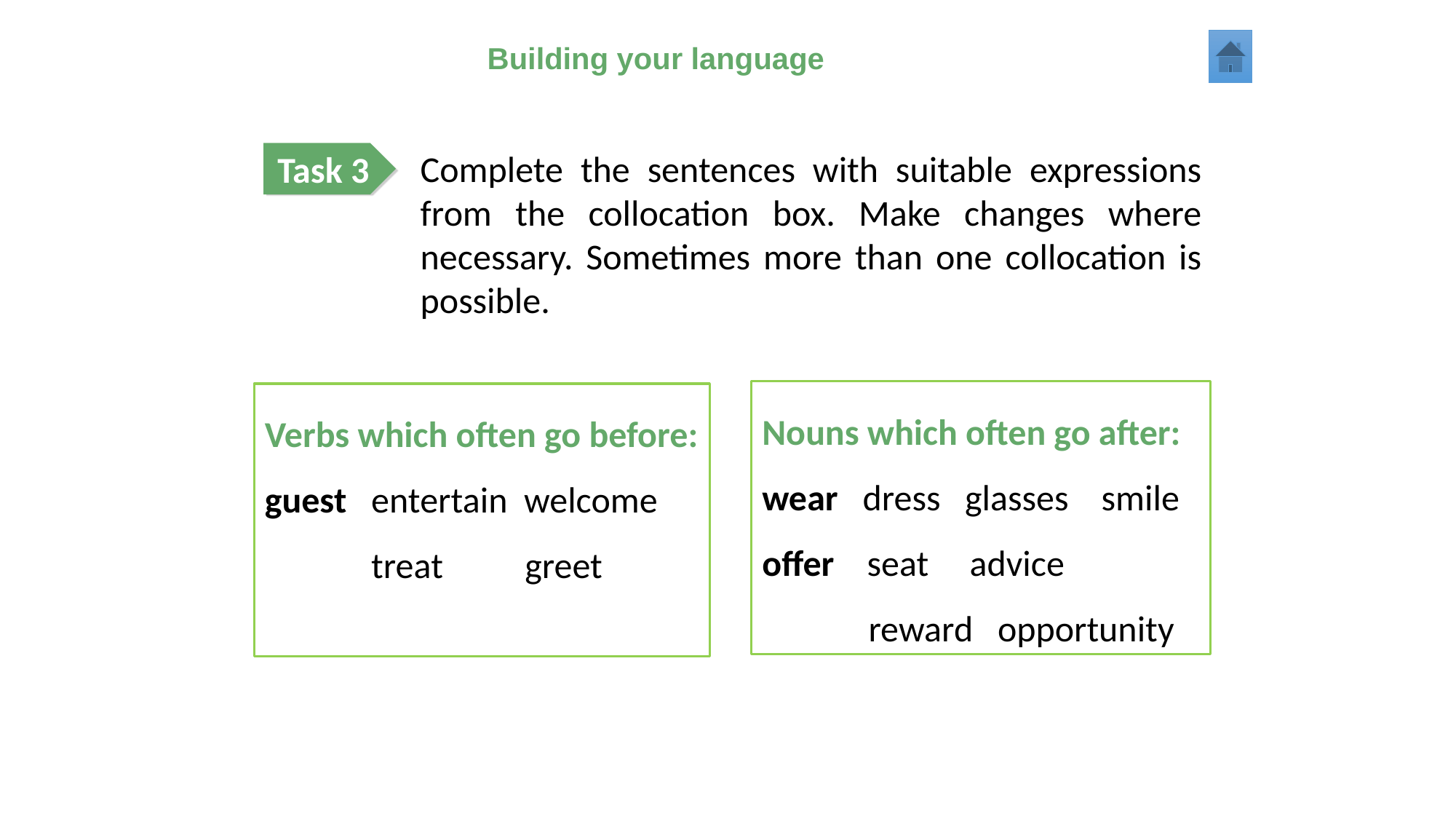

Building your language
Complete the sentences with suitable expressions from the collocation box. Make changes where necessary. Sometimes more than one collocation is possible.
Task 3
Nouns which often go after:
wear   dress   glasses    smile
offer    seat     advice
             reward   opportunity
Verbs which often go before:
guest   entertain  welcome
             treat          greet

新一代大学英语（基础篇）  综合教程  Unit 3